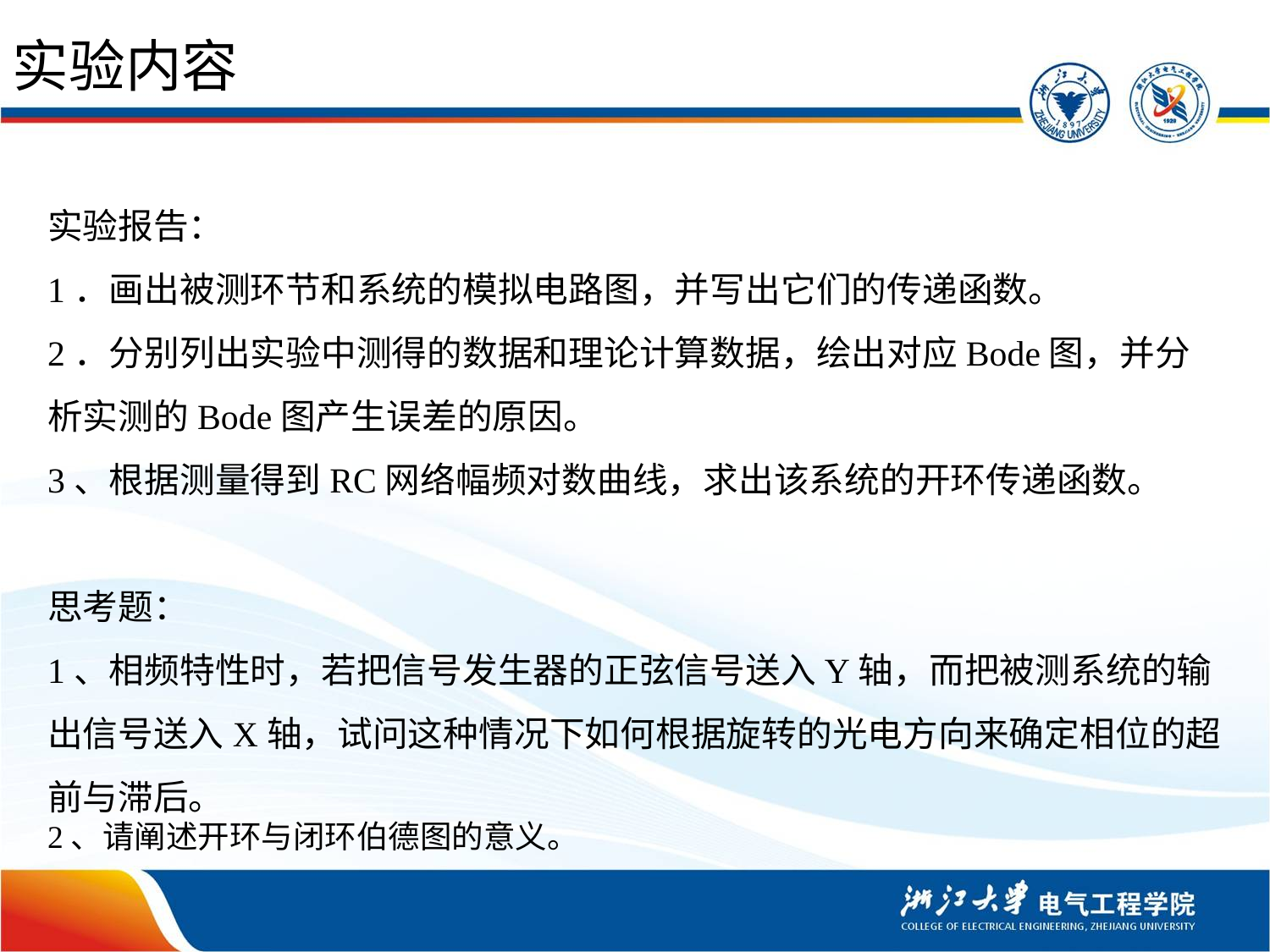

实验内容
实验报告：
1．画出被测环节和系统的模拟电路图，并写出它们的传递函数。
2．分别列出实验中测得的数据和理论计算数据，绘出对应Bode图，并分析实测的Bode图产生误差的原因。
3、根据测量得到RC网络幅频对数曲线，求出该系统的开环传递函数。

思考题：
1、相频特性时，若把信号发生器的正弦信号送入Y轴，而把被测系统的输出信号送入X轴，试问这种情况下如何根据旋转的光电方向来确定相位的超前与滞后。
2、请阐述开环与闭环伯德图的意义。